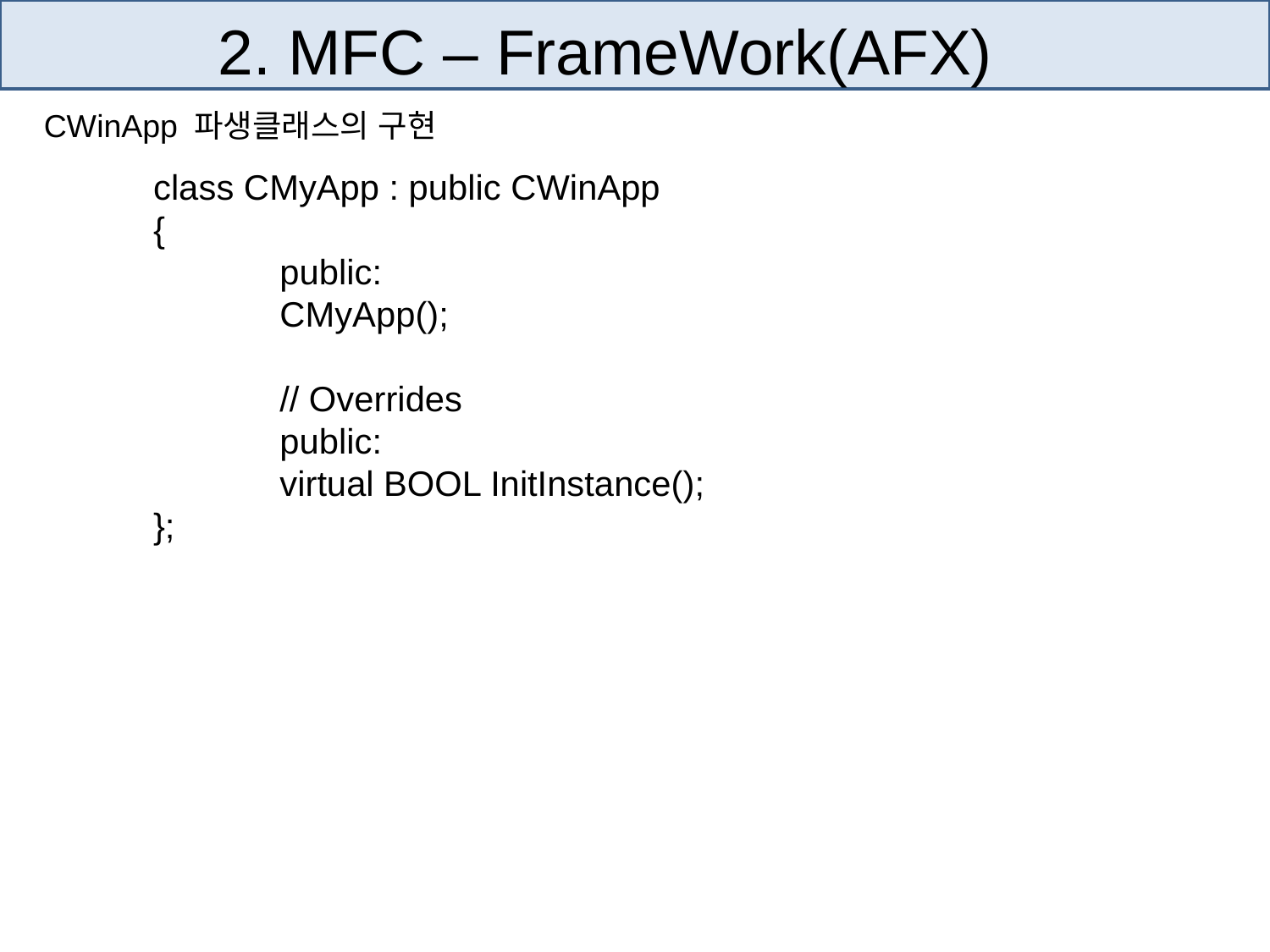

# 2. MFC – FrameWork(AFX)
CWinApp 파생클래스의 구현
class CMyApp : public CWinApp
{
	public:
	CMyApp();

	// Overrides
	public:
	virtual BOOL InitInstance();
};